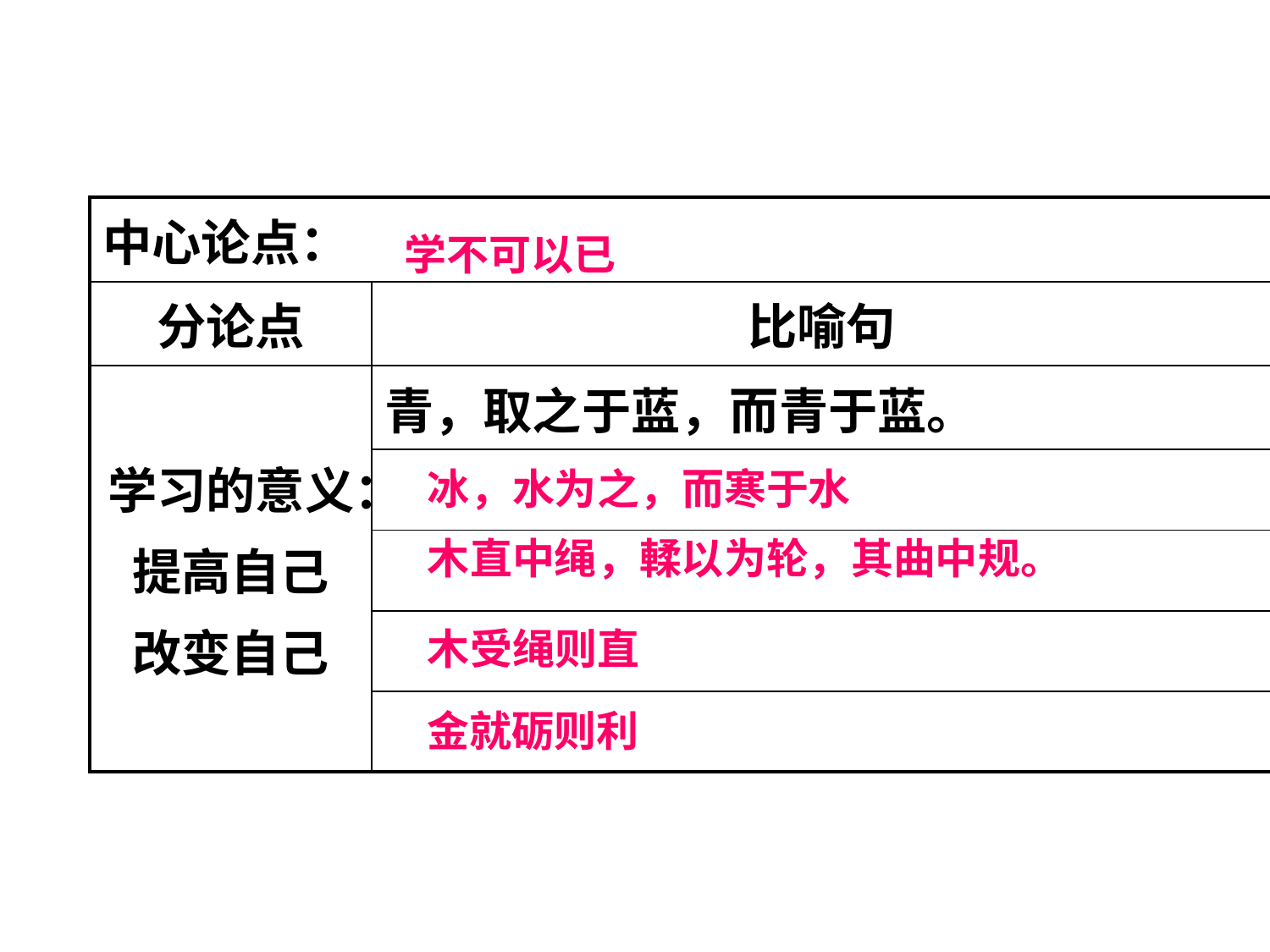

| 中心论点： |  |
| --- | --- |
| 分论点 | 比喻句 |
| 学习的意义： 提高自己 改变自己 | 青，取之于蓝，而青于蓝。 |
|  |  |
|  |  |
|  |  |
|  |  |
学不可以已
冰，水为之，而寒于水
木直中绳，輮以为轮，其曲中规。
木受绳则直
金就砺则利